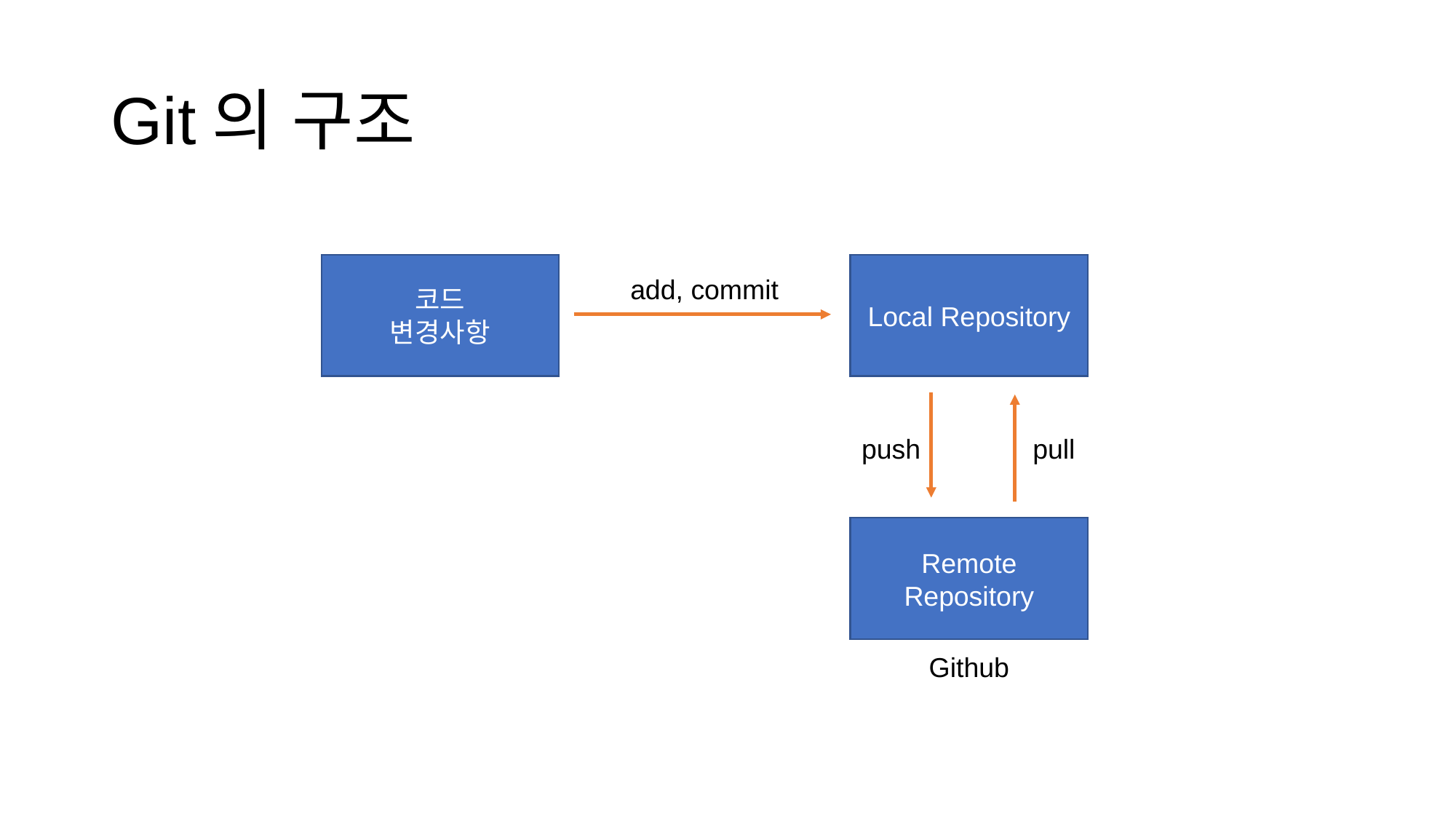

# Git의 구조
코드
변경사항
Local Repository
add, commit
push
pull
Remote Repository
Github